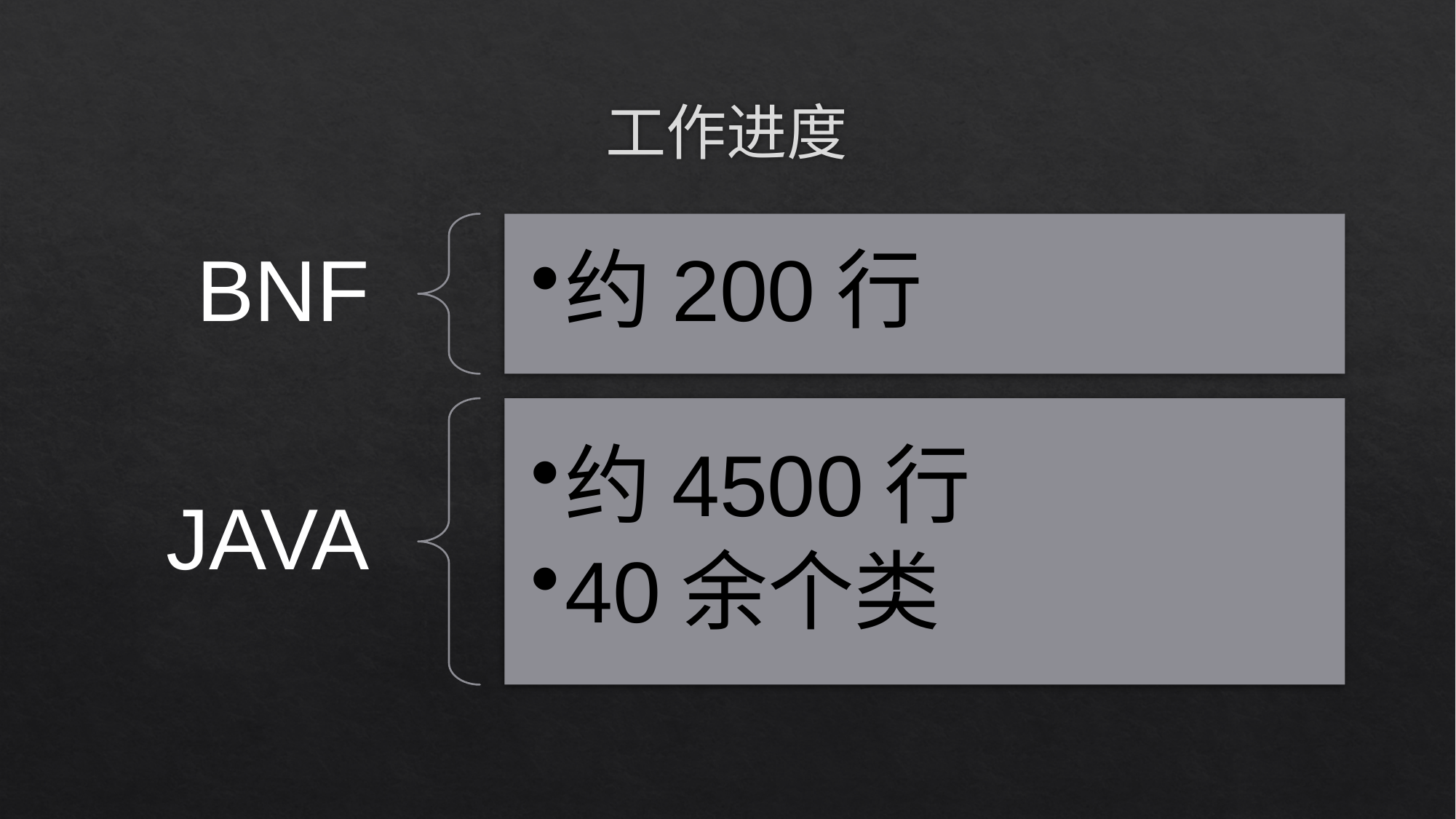

# 工作进度
BNF
约200行
JAVA
约4500行
40余个类